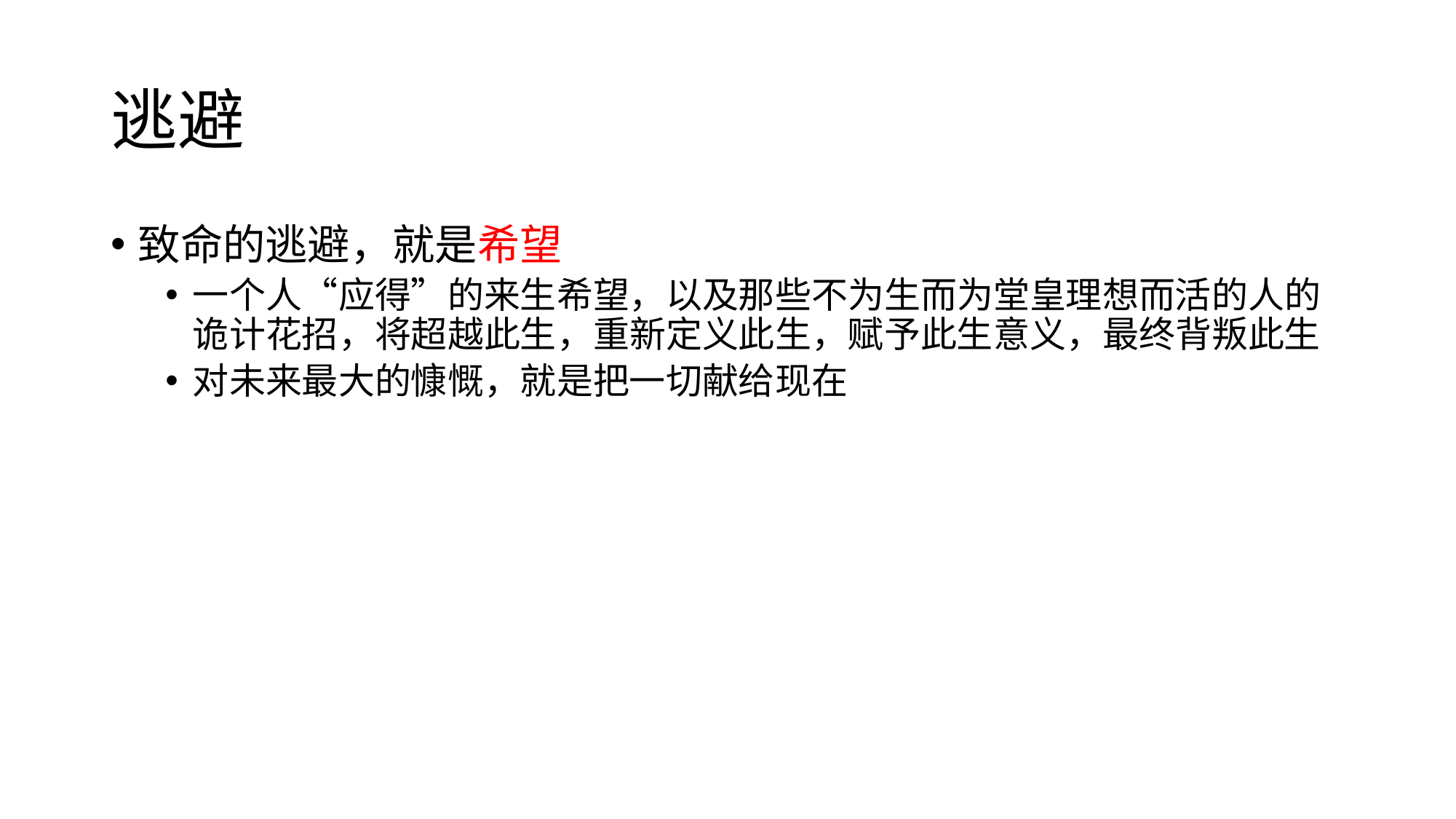

# 逃避
致命的逃避，就是希望
一个人“应得”的来生希望，以及那些不为生而为堂皇理想而活的人的诡计花招，将超越此生，重新定义此生，赋予此生意义，最终背叛此生
对未来最大的慷慨，就是把一切献给现在